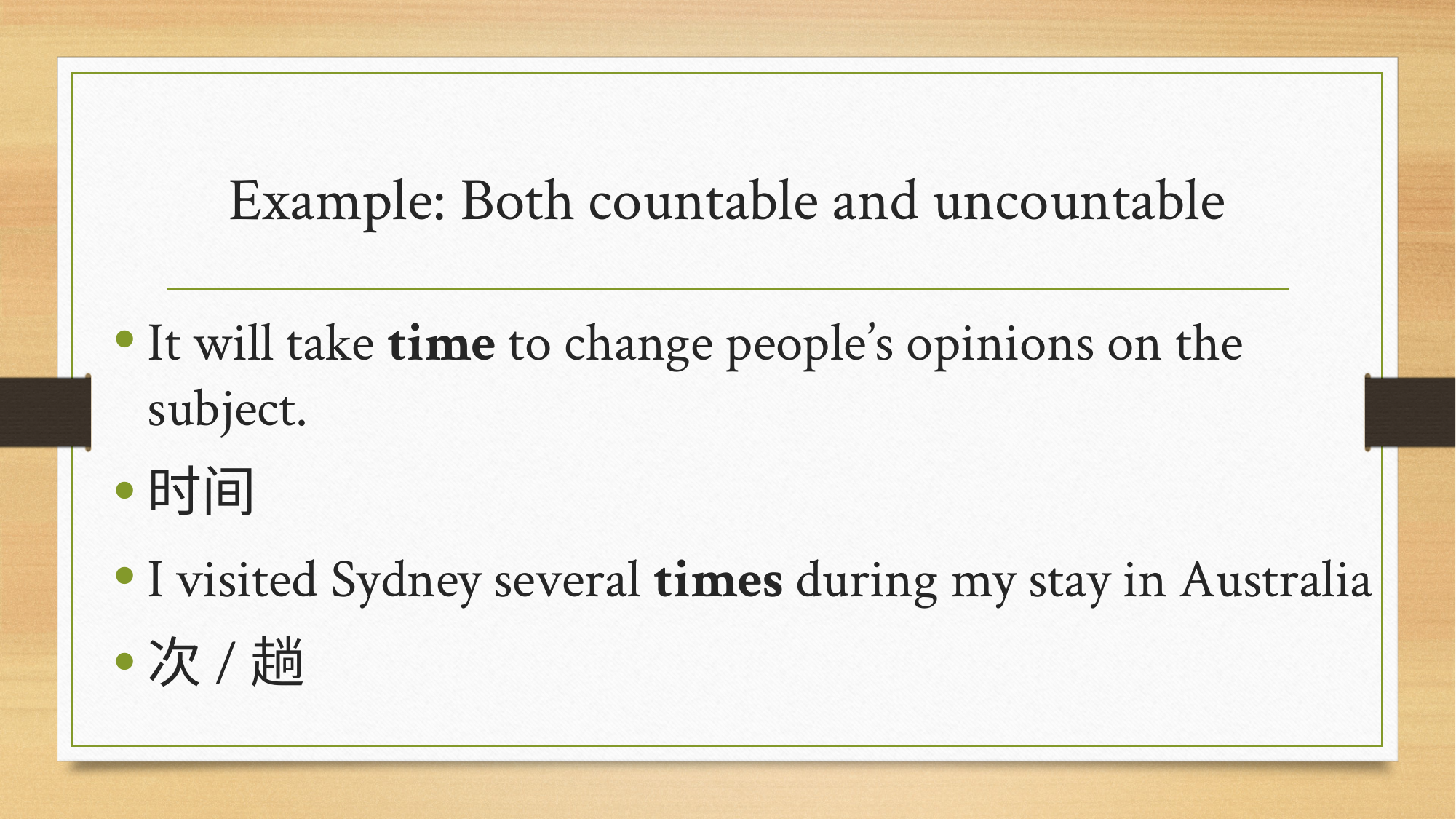

# Example: Both countable and uncountable
It will take time to change people’s opinions on the subject.
时间
I visited Sydney several times during my stay in Australia
次/趟